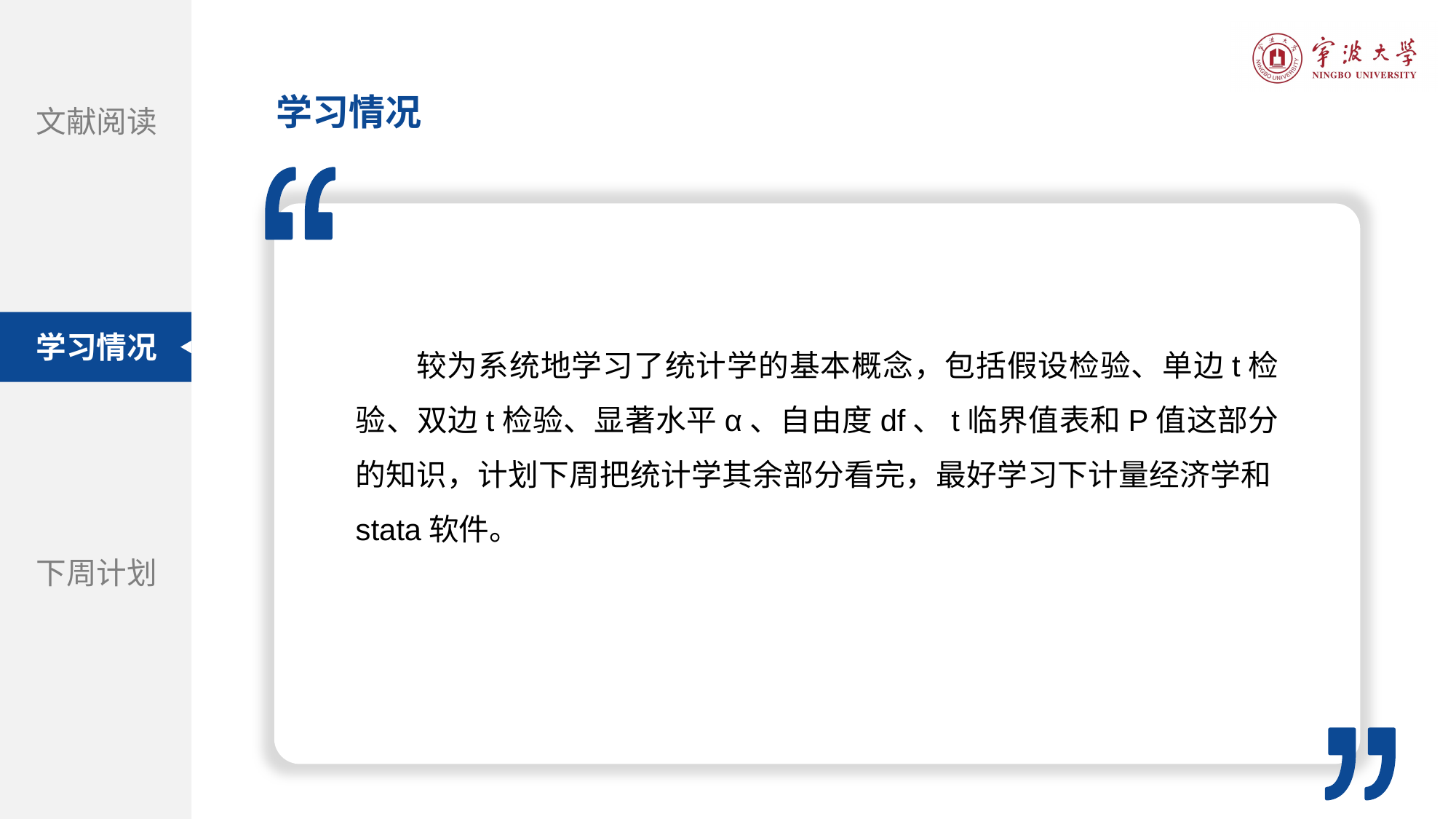

学习情况
文献阅读

较为系统地学习了统计学的基本概念，包括假设检验、单边t检验、双边t检验、显著水平α、自由度df、t临界值表和P值这部分的知识，计划下周把统计学其余部分看完，最好学习下计量经济学和stata软件。

学习情况
下周计划